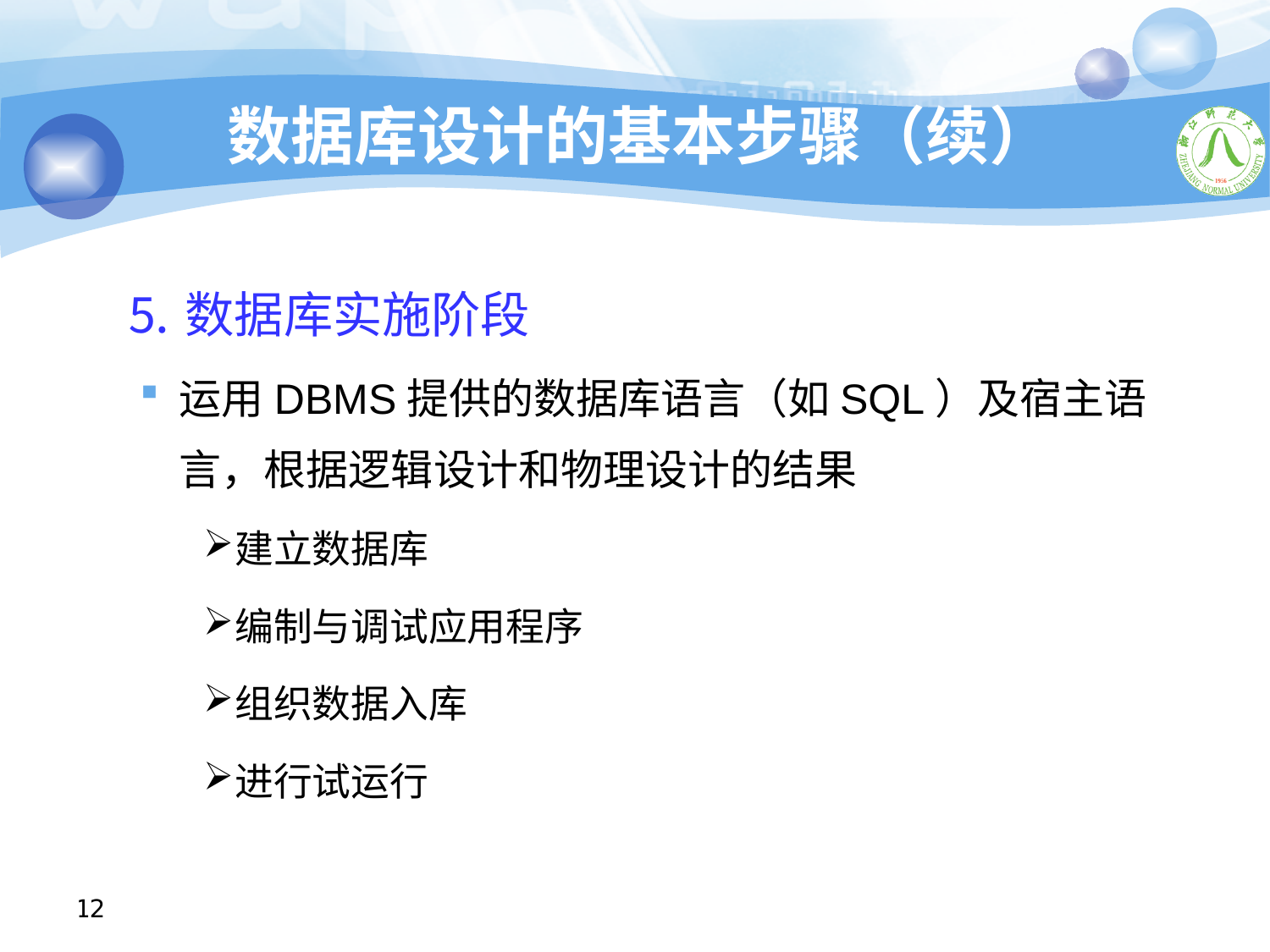

# 数据库设计的基本步骤（续）
	⒌数据库实施阶段
运用DBMS提供的数据库语言（如SQL）及宿主语言，根据逻辑设计和物理设计的结果
建立数据库
编制与调试应用程序
组织数据入库
进行试运行
12